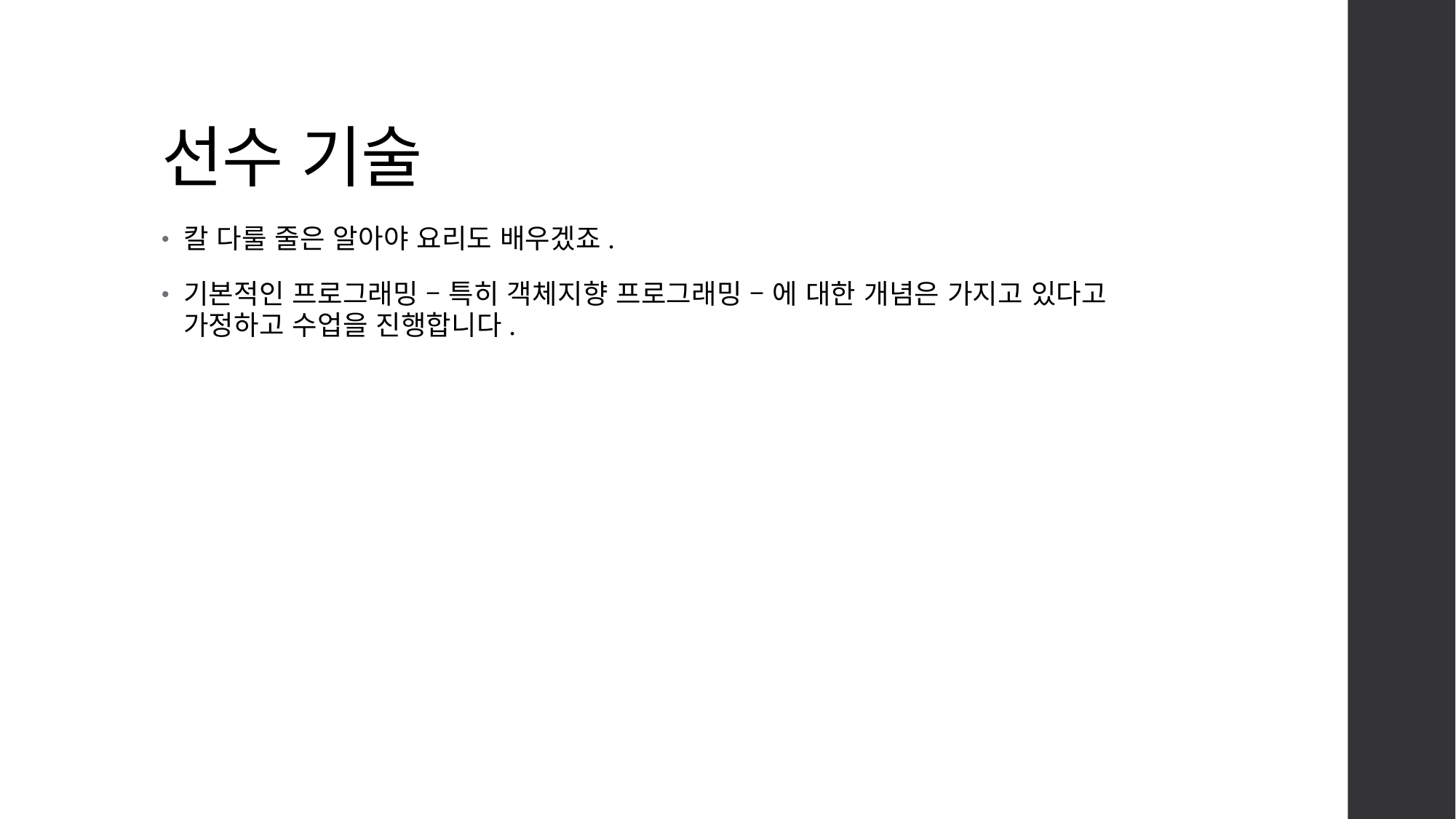

# 선수 기술
칼 다룰 줄은 알아야 요리도 배우겠죠.
기본적인 프로그래밍 – 특히 객체지향 프로그래밍 – 에 대한 개념은 가지고 있다고 가정하고 수업을 진행합니다.